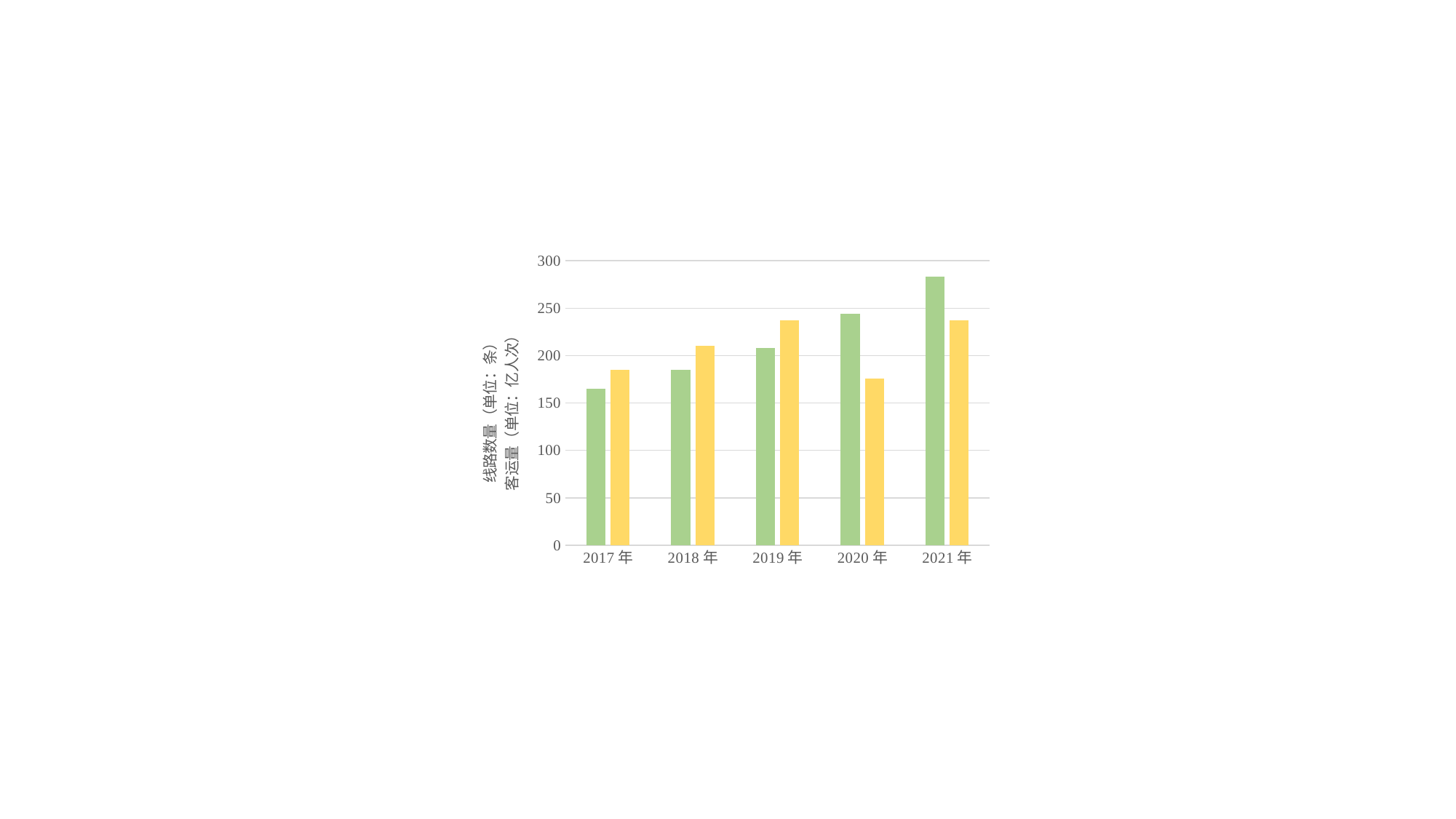

### Chart

| Category | 线路数量 | 客运量 |
|---|---|---|
| 2017年 | 165.0 | 185.0 |
| 2018年 | 185.0 | 210.7 |
| 2019年 | 208.0 | 237.1 |
| 2020年 | 244.0 | 175.9 |
| 2021年 | 283.0 | 236.9 |